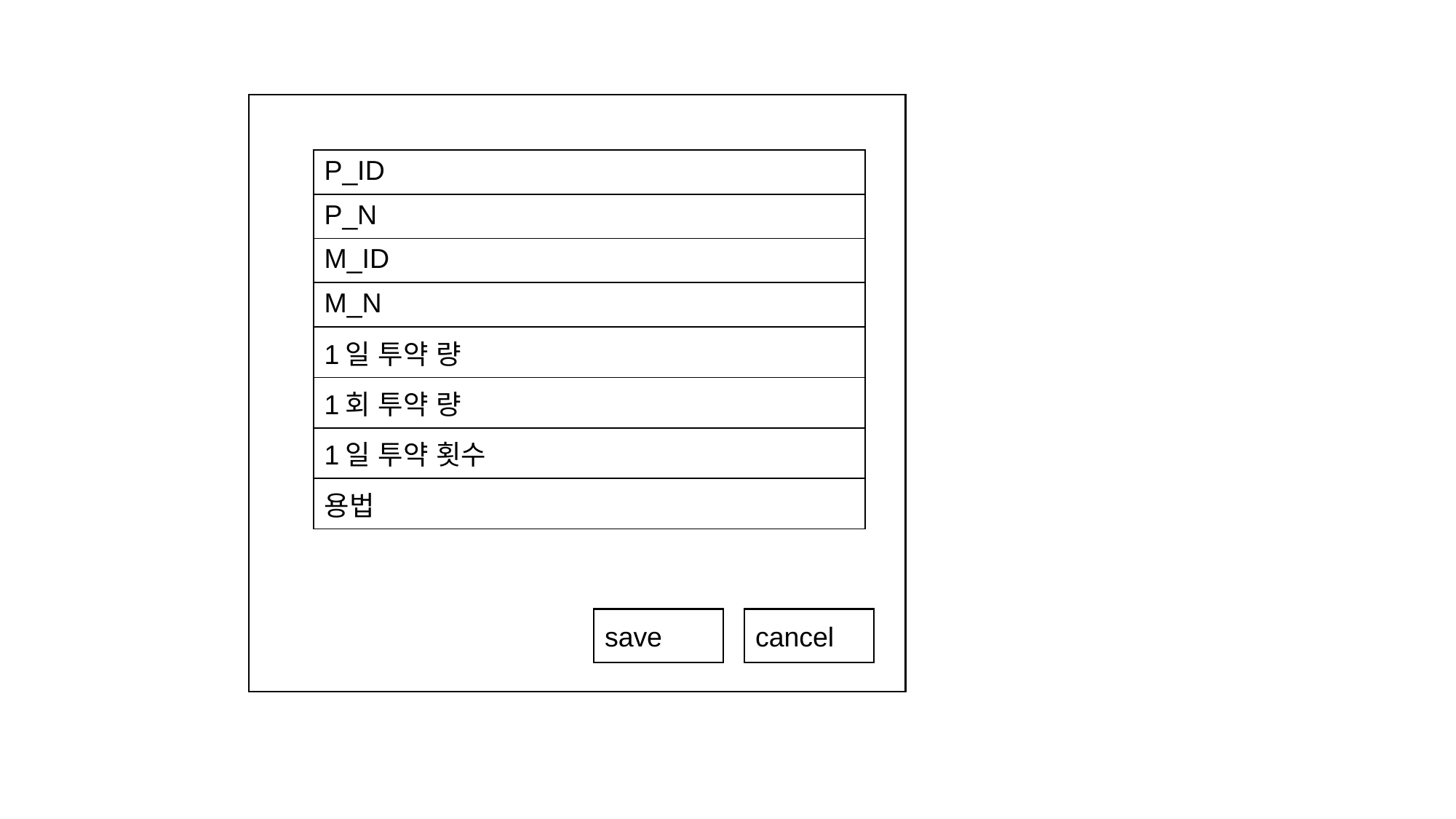

| P\_ID |
| --- |
| P\_N |
| M\_ID |
| M\_N |
| 1일 투약 량 |
| 1회 투약 량 |
| 1일 투약 횟수 |
| 용법 |
save
cancel